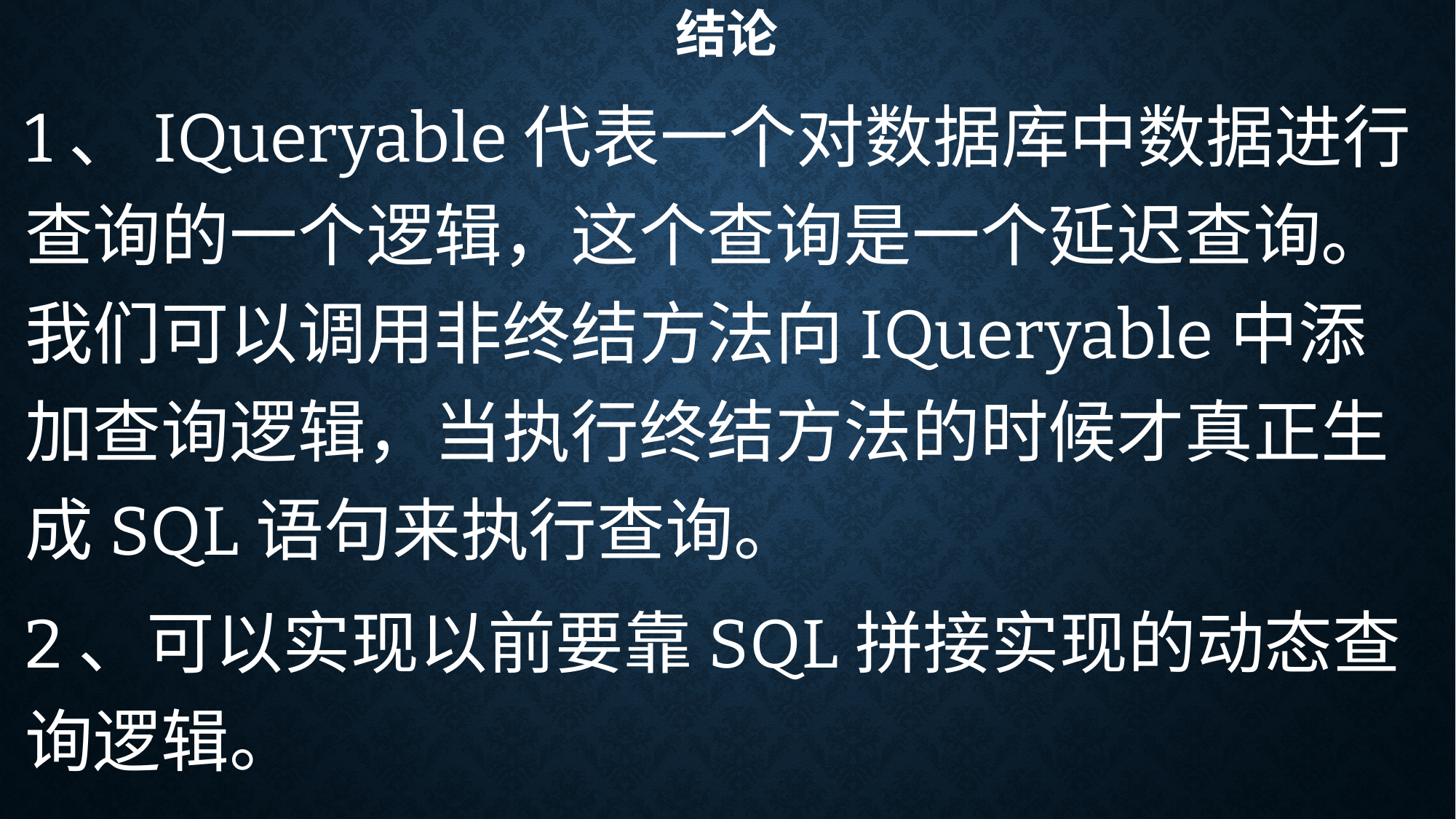

# 结论
1、IQueryable代表一个对数据库中数据进行查询的一个逻辑，这个查询是一个延迟查询。我们可以调用非终结方法向IQueryable中添加查询逻辑，当执行终结方法的时候才真正生成SQL语句来执行查询。
2、可以实现以前要靠SQL拼接实现的动态查询逻辑。